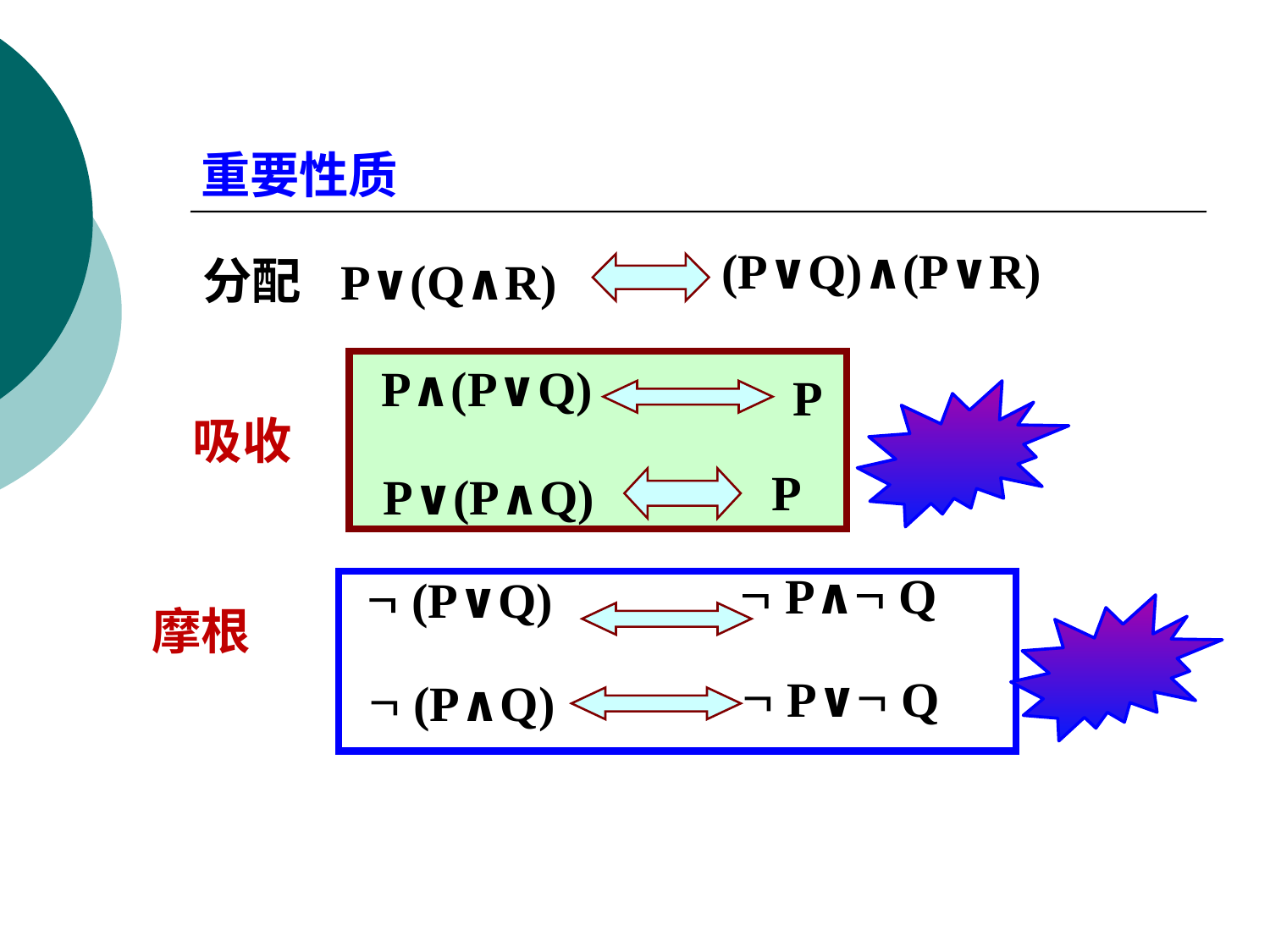

重要性质
(P∨Q)∧(P∨R)
分配
P∨(Q∧R)

P∧(P∨Q)
P

吸收
P
P∨(P∧Q)

¬ P∧¬ Q
¬ (P∨Q)

摩根

¬ P∨¬ Q
¬ (P∧Q)